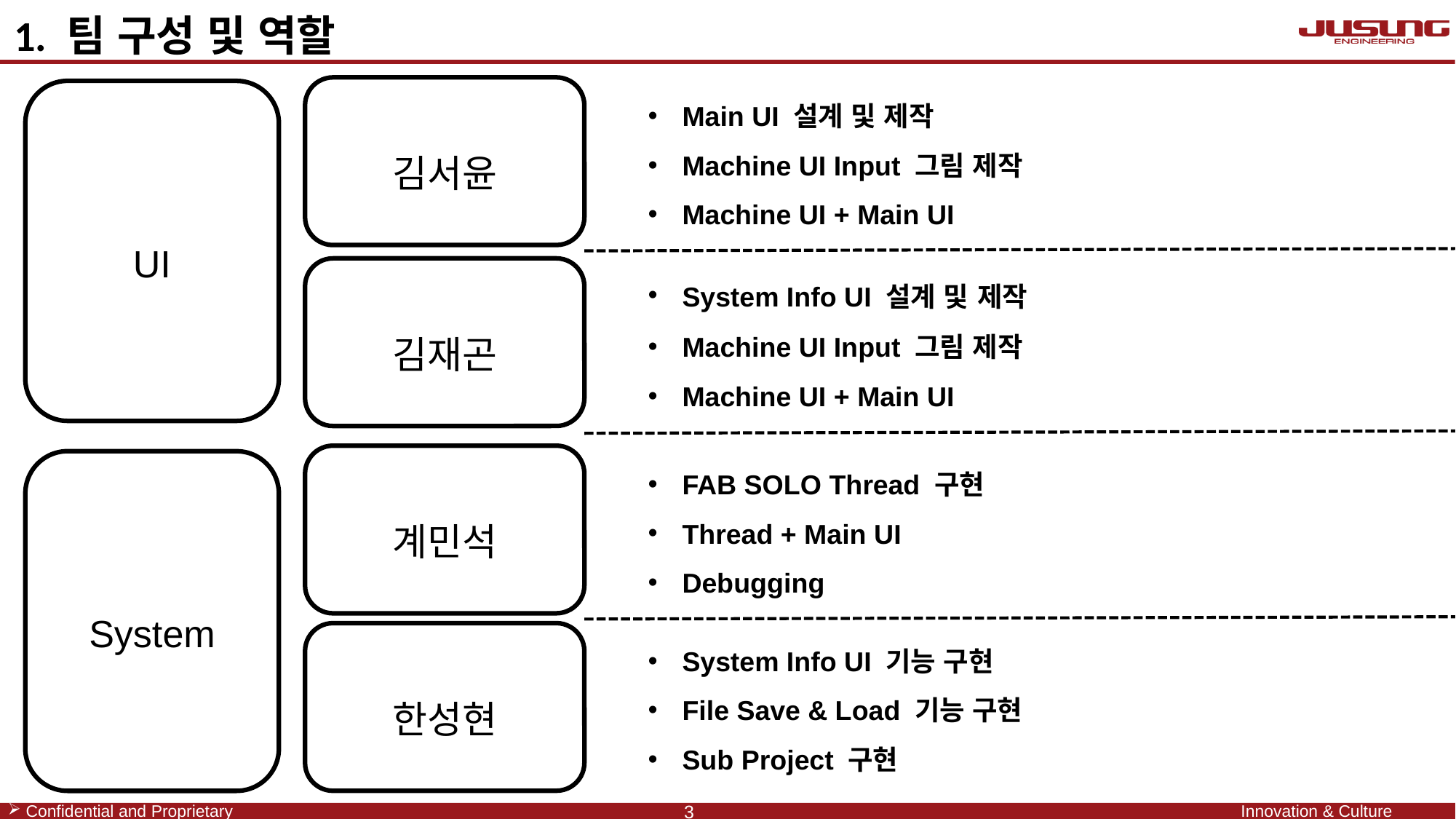

1. 팀 구성 및 역할
김서윤
Main UI 설계 및 제작
Machine UI Input 그림 제작
Machine UI + Main UI
UI
System Info UI 설계 및 제작
Machine UI Input 그림 제작
Machine UI + Main UI
김재곤
계민석
FAB SOLO Thread 구현
Thread + Main UI
Debugging
System
System Info UI 기능 구현
File Save & Load 기능 구현
Sub Project 구현
한성현
3